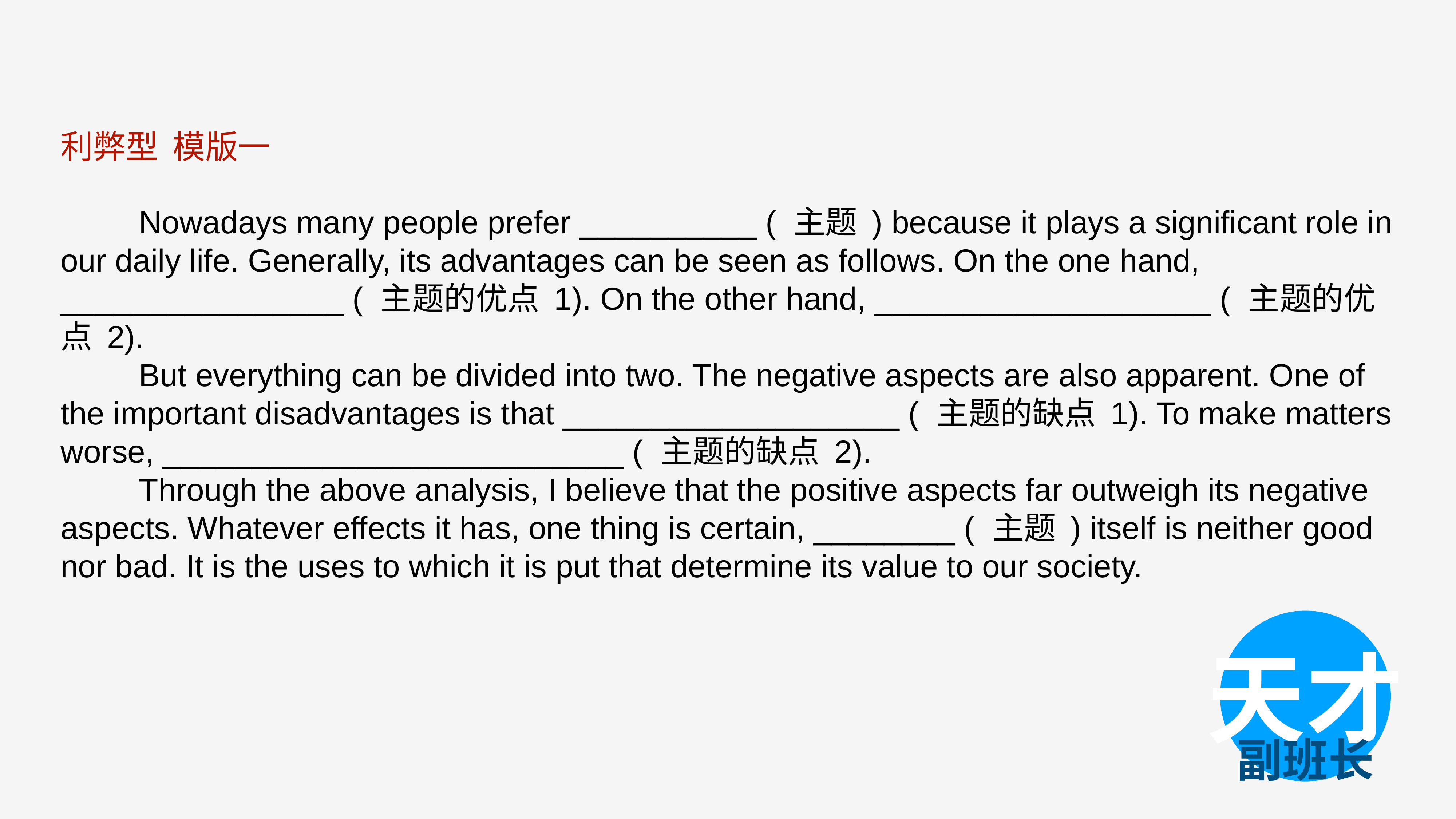

利弊型  模版一
　　 Nowadays many people prefer __________ ( 主题 ) because it plays a significant role in our daily life. Generally, its advantages can be seen as follows. On the one hand, ________________ ( 主题的优点 1). On the other hand, ___________________ ( 主题的优点 2).
　　 But everything can be divided into two. The negative aspects are also apparent. One of the important disadvantages is that ___________________ ( 主题的缺点 1). To make matters worse, __________________________ ( 主题的缺点 2).
　　 Through the above analysis, I believe that the positive aspects far outweigh its negative aspects. Whatever effects it has, one thing is certain, ________ ( 主题 ) itself is neither good nor bad. It is the uses to which it is put that determine its value to our society.